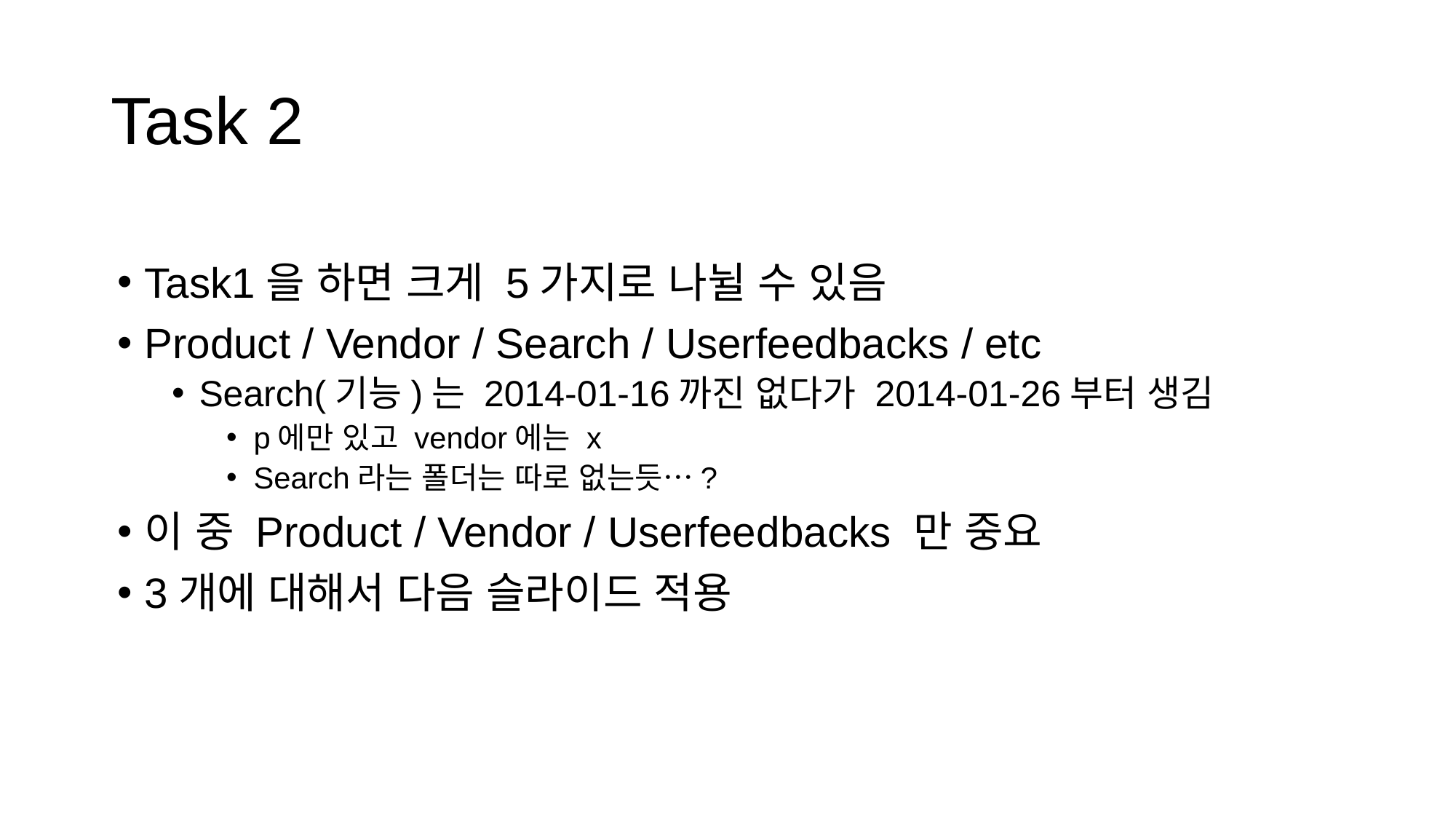

# Task 2
Task1을 하면 크게 5가지로 나뉠 수 있음
Product / Vendor / Search / Userfeedbacks / etc
Search(기능)는 2014-01-16까진 없다가 2014-01-26부터 생김
p에만 있고 vendor에는 x
Search라는 폴더는 따로 없는듯…?
이 중 Product / Vendor / Userfeedbacks 만 중요
3개에 대해서 다음 슬라이드 적용